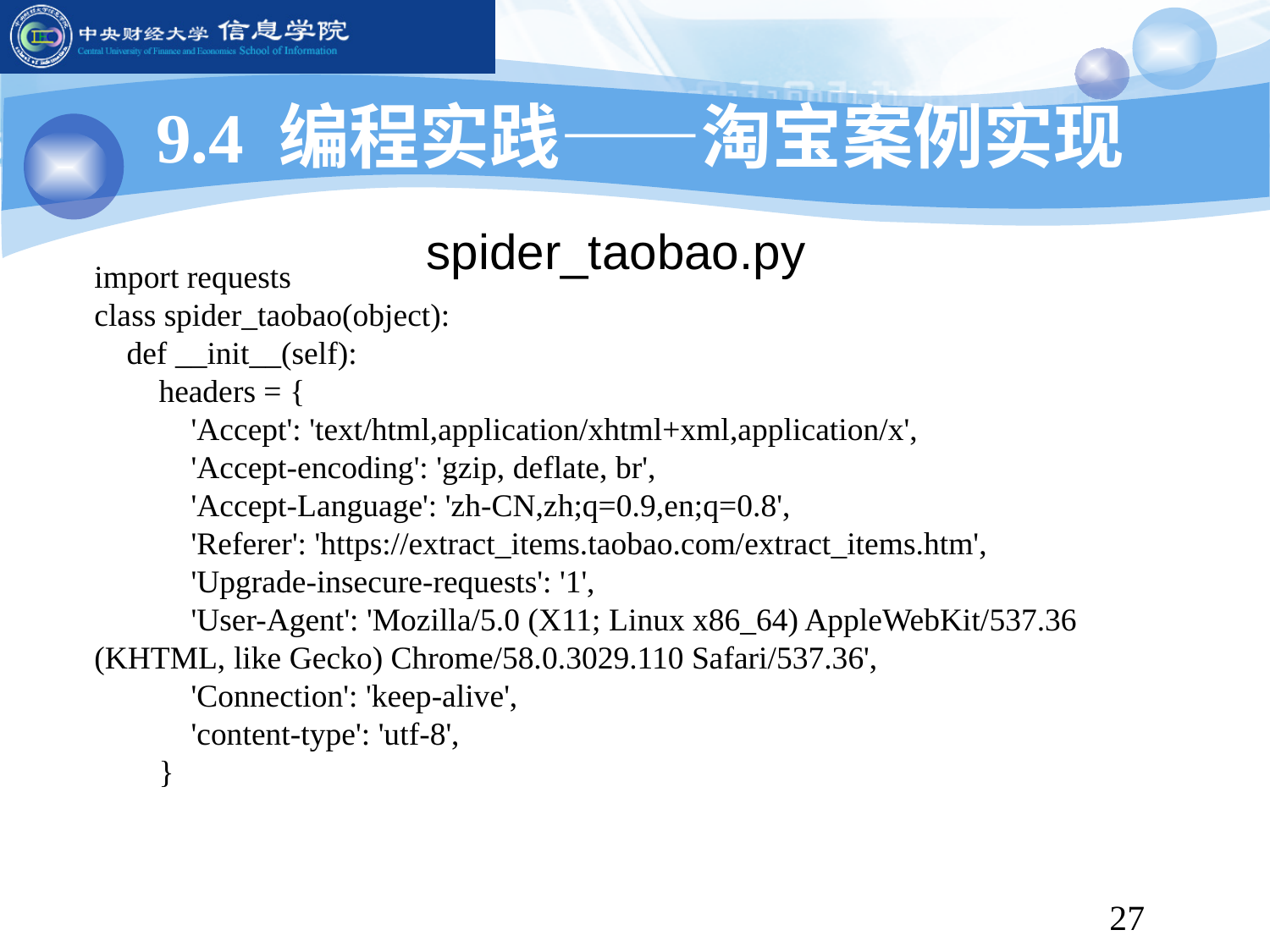

9.4 编程实践——淘宝案例实现
spider_taobao.py
import requests
class spider_taobao(object):
    def __init__(self):
        headers = {
            'Accept': 'text/html,application/xhtml+xml,application/x',
            'Accept-encoding': 'gzip, deflate, br',
            'Accept-Language': 'zh-CN,zh;q=0.9,en;q=0.8',
            'Referer': 'https://extract_items.taobao.com/extract_items.htm',
            'Upgrade-insecure-requests': '1',
            'User-Agent': 'Mozilla/5.0 (X11; Linux x86_64) AppleWebKit/537.36 (KHTML, like Gecko) Chrome/58.0.3029.110 Safari/537.36',
            'Connection': 'keep-alive',
            'content-type': 'utf-8',
        }